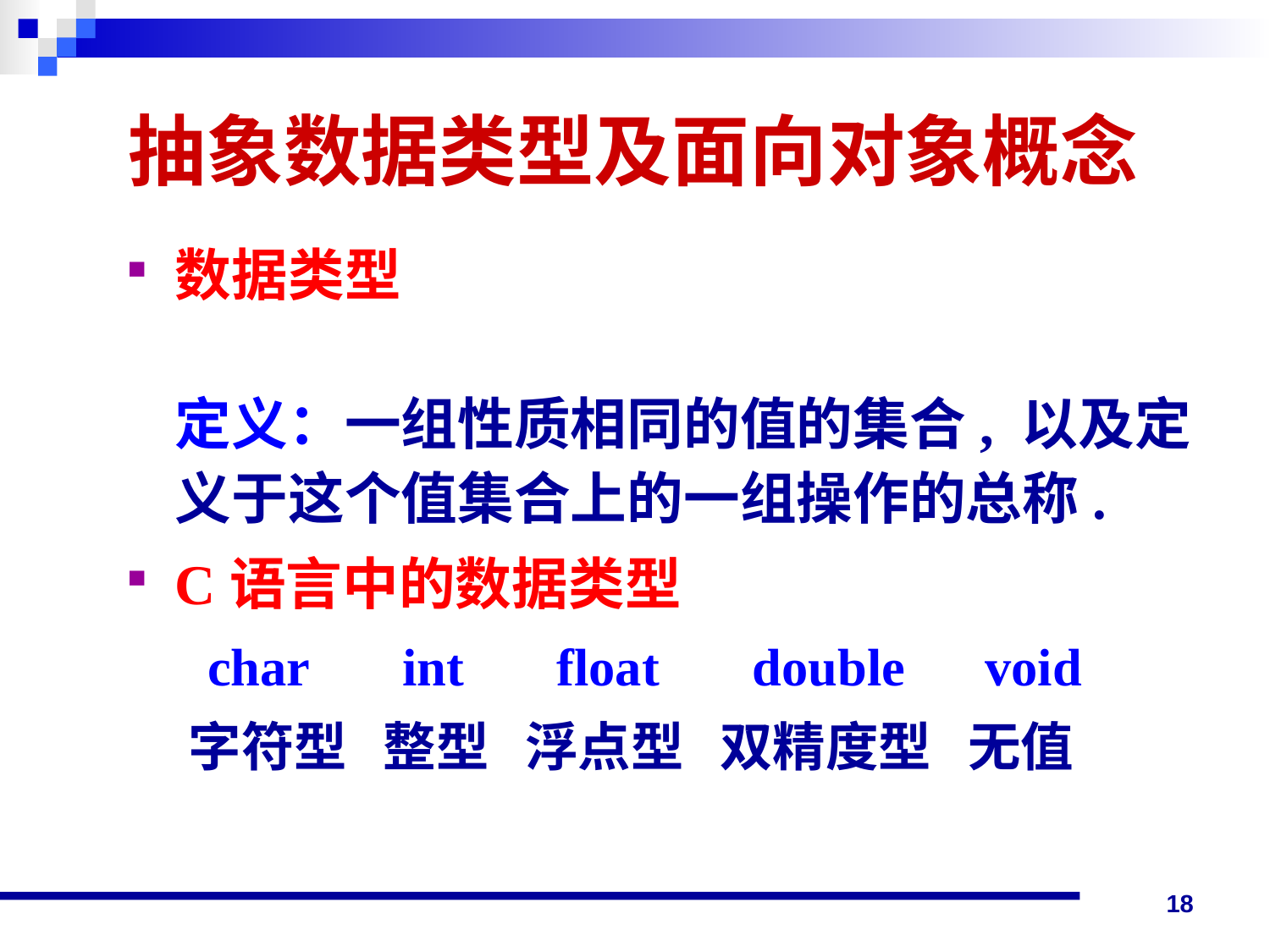

# 抽象数据类型及面向对象概念
数据类型
定义：一组性质相同的值的集合, 以及定义于这个值集合上的一组操作的总称.
C语言中的数据类型
      char       int       float       double      void
    字符型   整型   浮点型   双精度型   无值
18